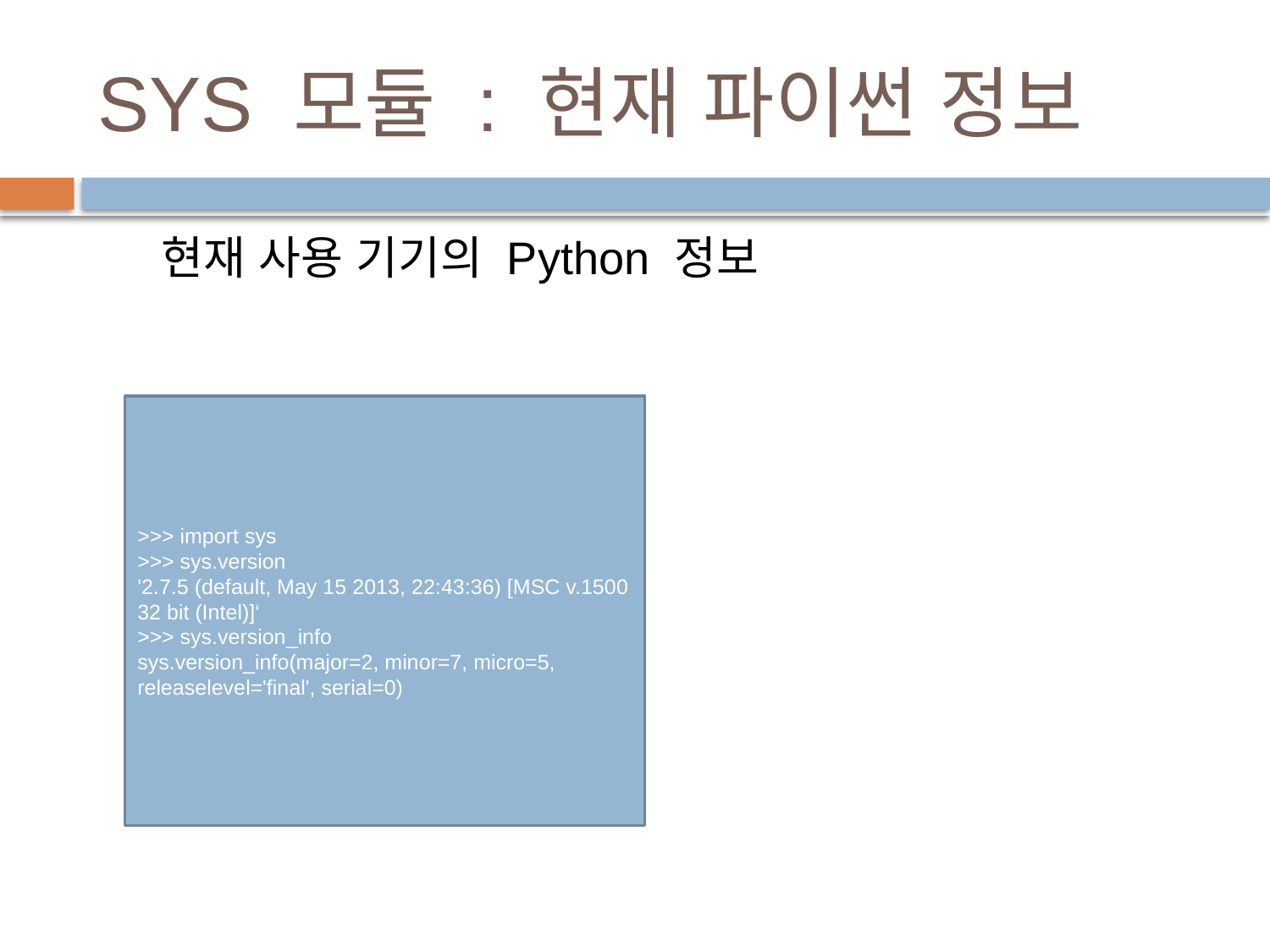

# SYS 모듈 : 현재 파이썬 정보
현재 사용 기기의 Python 정보
>>> import sys
>>> sys.version
'2.7.5 (default, May 15 2013, 22:43:36) [MSC v.1500 32 bit (Intel)]‘
>>> sys.version_info
sys.version_info(major=2, minor=7, micro=5, releaselevel='final', serial=0)